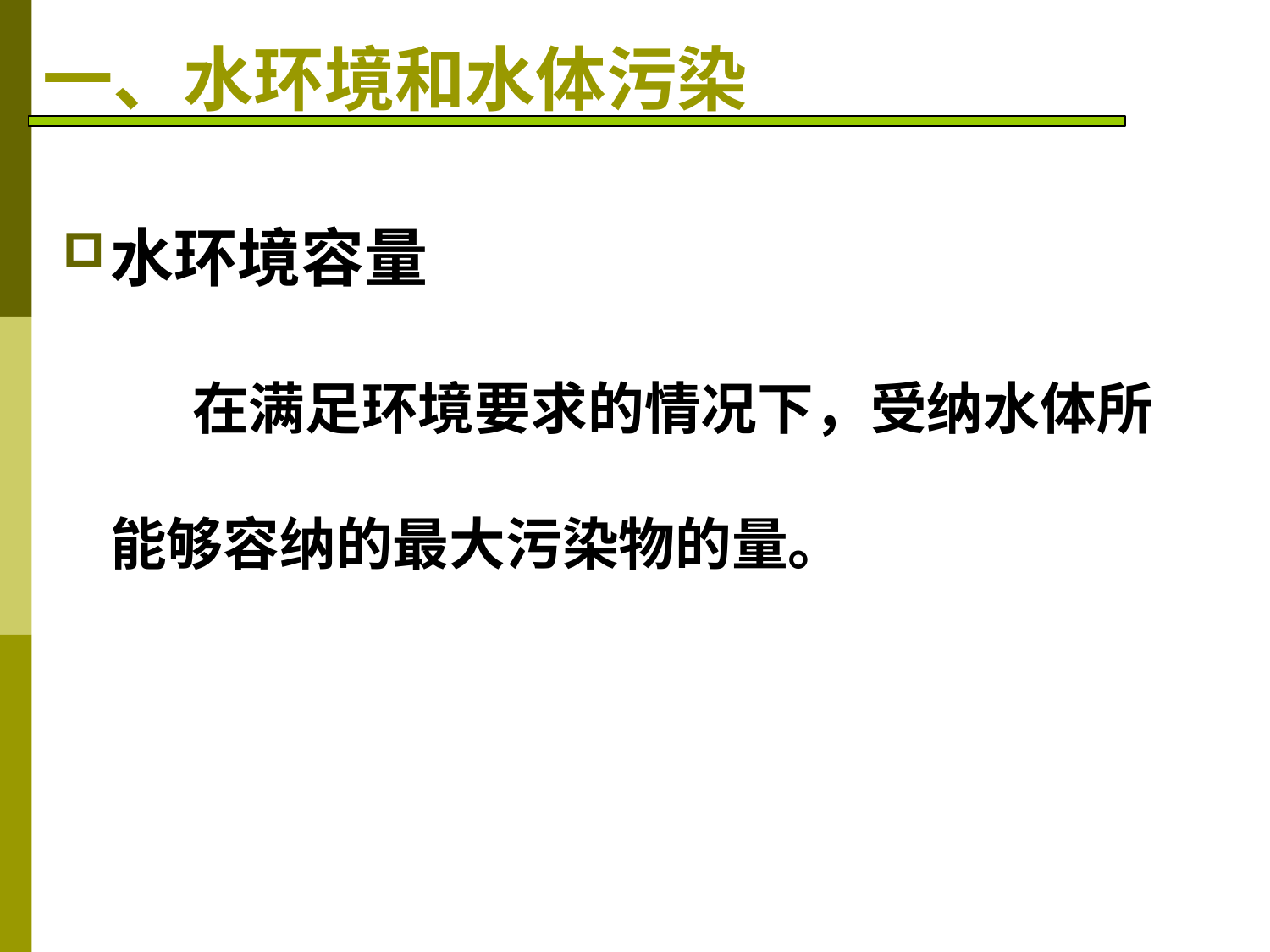

# 一、水环境和水体污染

水环境容量
         在满足环境要求的情况下，受纳水体所能够容纳的最大污染物的量。